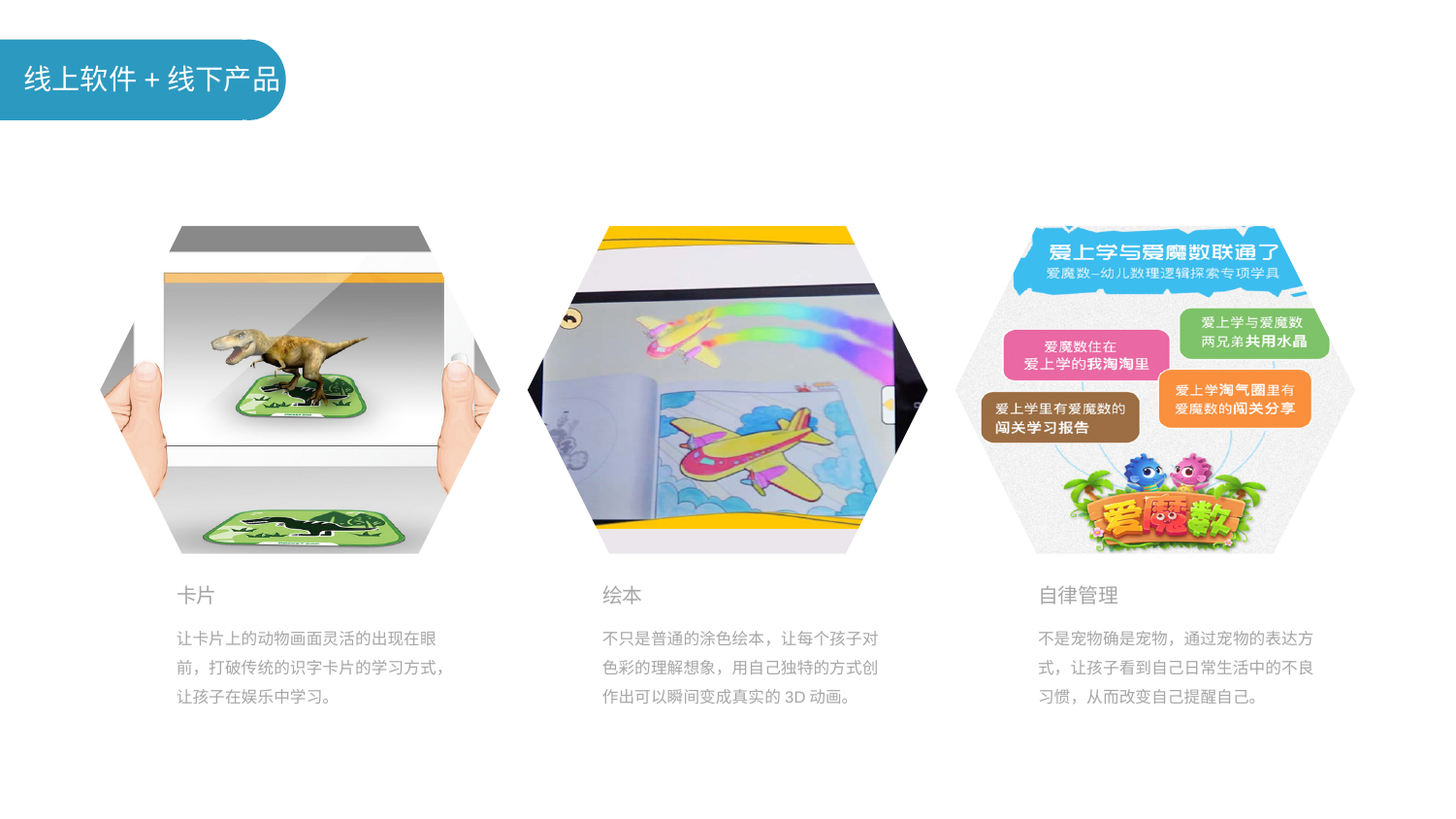

线上软件+线下产品

卡片
绘本
自律管理
让卡片上的动物画面灵活的出现在眼前，打破传统的识字卡片的学习方式，让孩子在娱乐中学习。
不只是普通的涂色绘本，让每个孩子对色彩的理解想象，用自己独特的方式创作出可以瞬间变成真实的3D动画。
不是宠物确是宠物，通过宠物的表达方式，让孩子看到自己日常生活中的不良习惯，从而改变自己提醒自己。